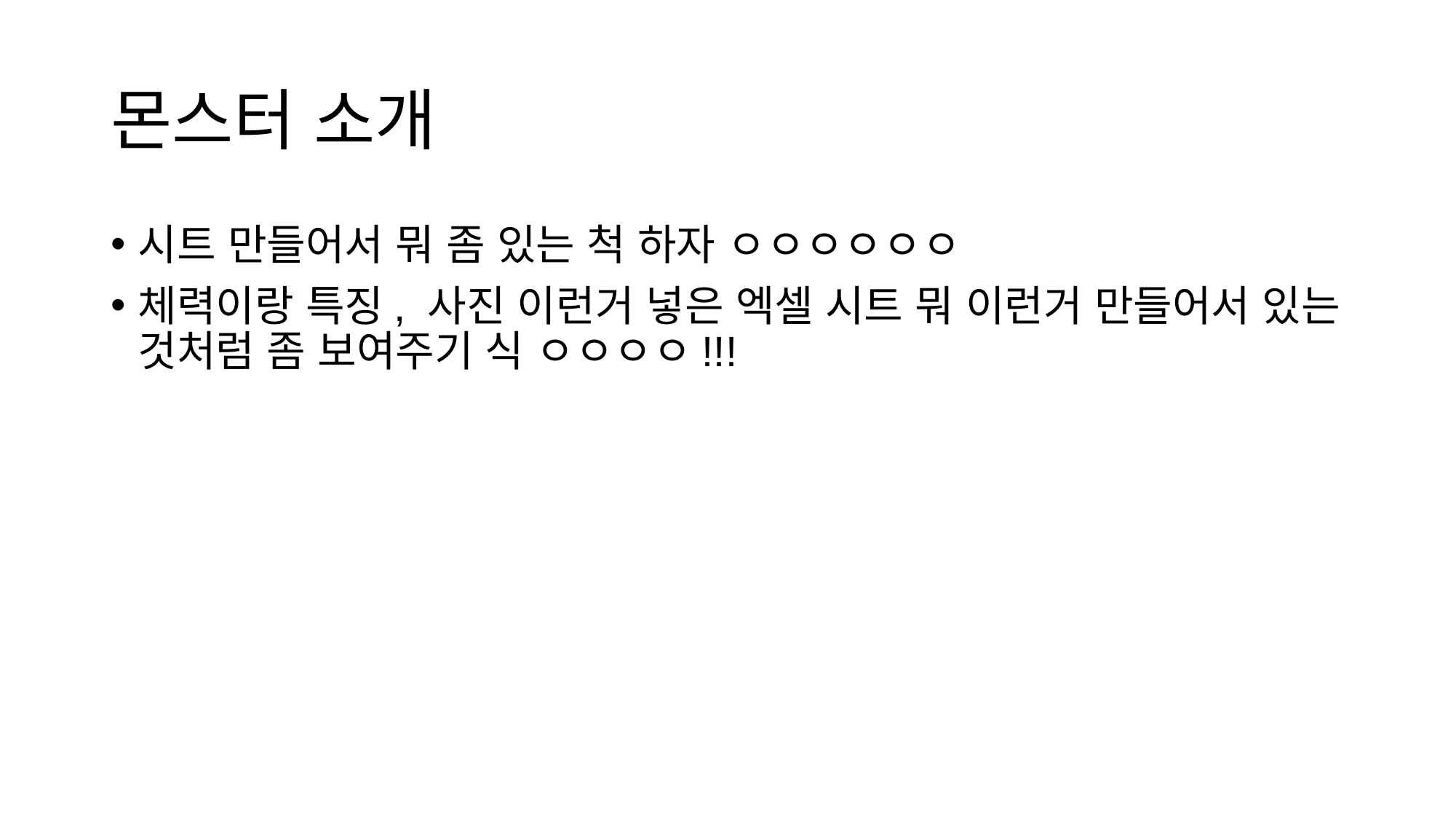

# 몬스터 소개
시트 만들어서 뭐 좀 있는 척 하자 ㅇㅇㅇㅇㅇㅇ
체력이랑 특징, 사진 이런거 넣은 엑셀 시트 뭐 이런거 만들어서 있는 것처럼 좀 보여주기 식 ㅇㅇㅇㅇ!!!